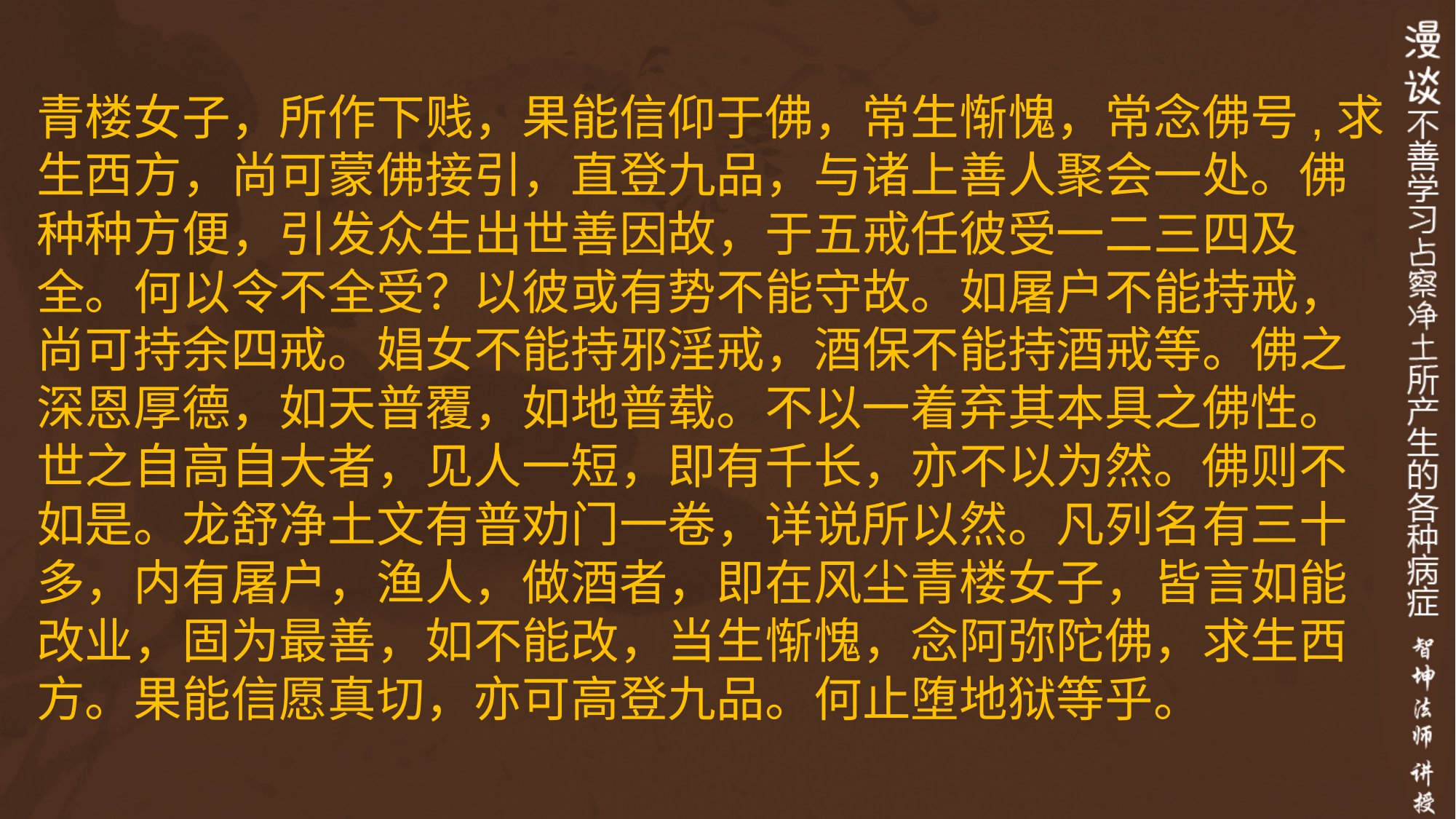

青楼女子，所作下贱，果能信仰于佛，常生惭愧，常念佛号,求生西方，尚可蒙佛接引，直登九品，与诸上善人聚会一处。佛种种方便，引发众生出世善因故，于五戒任彼受一二三四及全。何以令不全受？以彼或有势不能守故。如屠户不能持戒，尚可持余四戒。娼女不能持邪淫戒，酒保不能持酒戒等。佛之深恩厚德，如天普覆，如地普载。不以一着弃其本具之佛性。世之自高自大者，见人一短，即有千长，亦不以为然。佛则不如是。龙舒净土文有普劝门一卷，详说所以然。凡列名有三十多，内有屠户，渔人，做酒者，即在风尘青楼女子，皆言如能改业，固为最善，如不能改，当生惭愧，念阿弥陀佛，求生西方。果能信愿真切，亦可高登九品。何止堕地狱等乎。